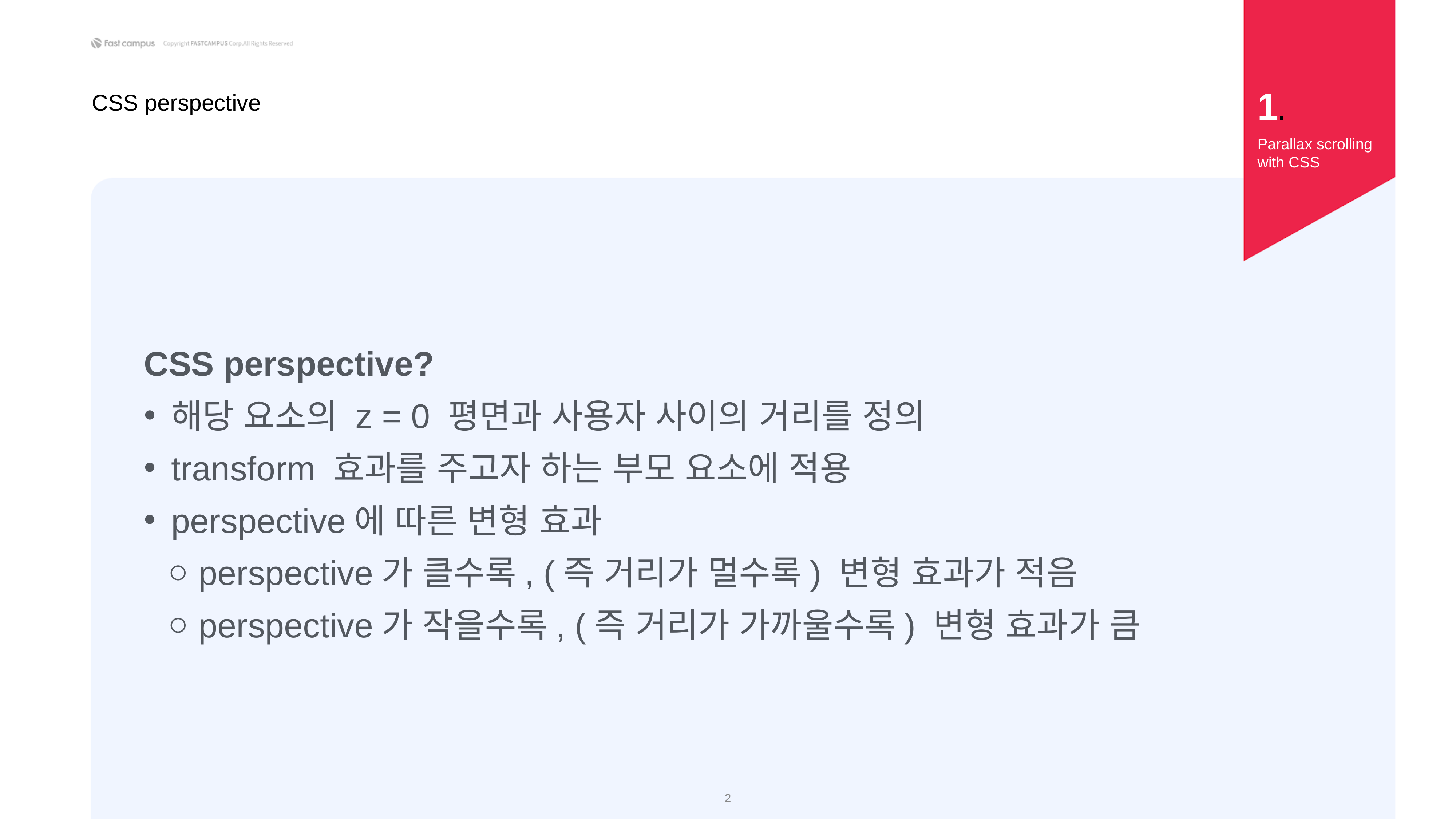

1.
CSS perspective
Parallax scrolling with CSS
CSS perspective?
해당 요소의 z = 0 평면과 사용자 사이의 거리를 정의
transform 효과를 주고자 하는 부모 요소에 적용
perspective에 따른 변형 효과
perspective가 클수록, (즉 거리가 멀수록) 변형 효과가 적음
perspective가 작을수록, (즉 거리가 가까울수록) 변형 효과가 큼
2